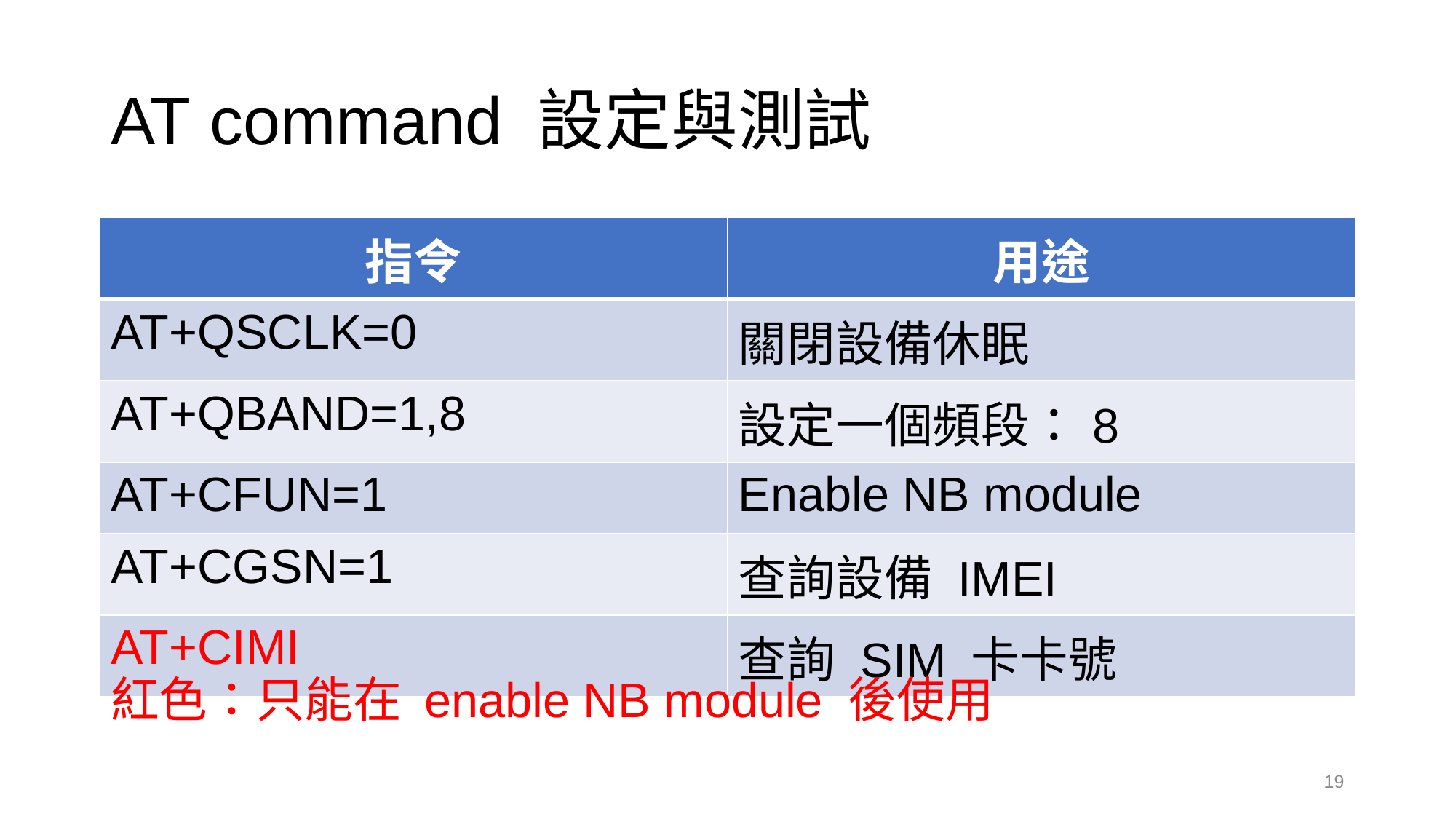

# AT command 設定與測試
| 指令 | 用途 |
| --- | --- |
| AT+QSCLK=0 | 關閉設備休眠 |
| AT+QBAND=1,8 | 設定一個頻段：8 |
| AT+CFUN=1 | Enable NB module |
| AT+CGSN=1 | 查詢設備 IMEI |
| AT+CIMI | 查詢 SIM 卡卡號 |
紅色：只能在 enable NB module 後使用
19